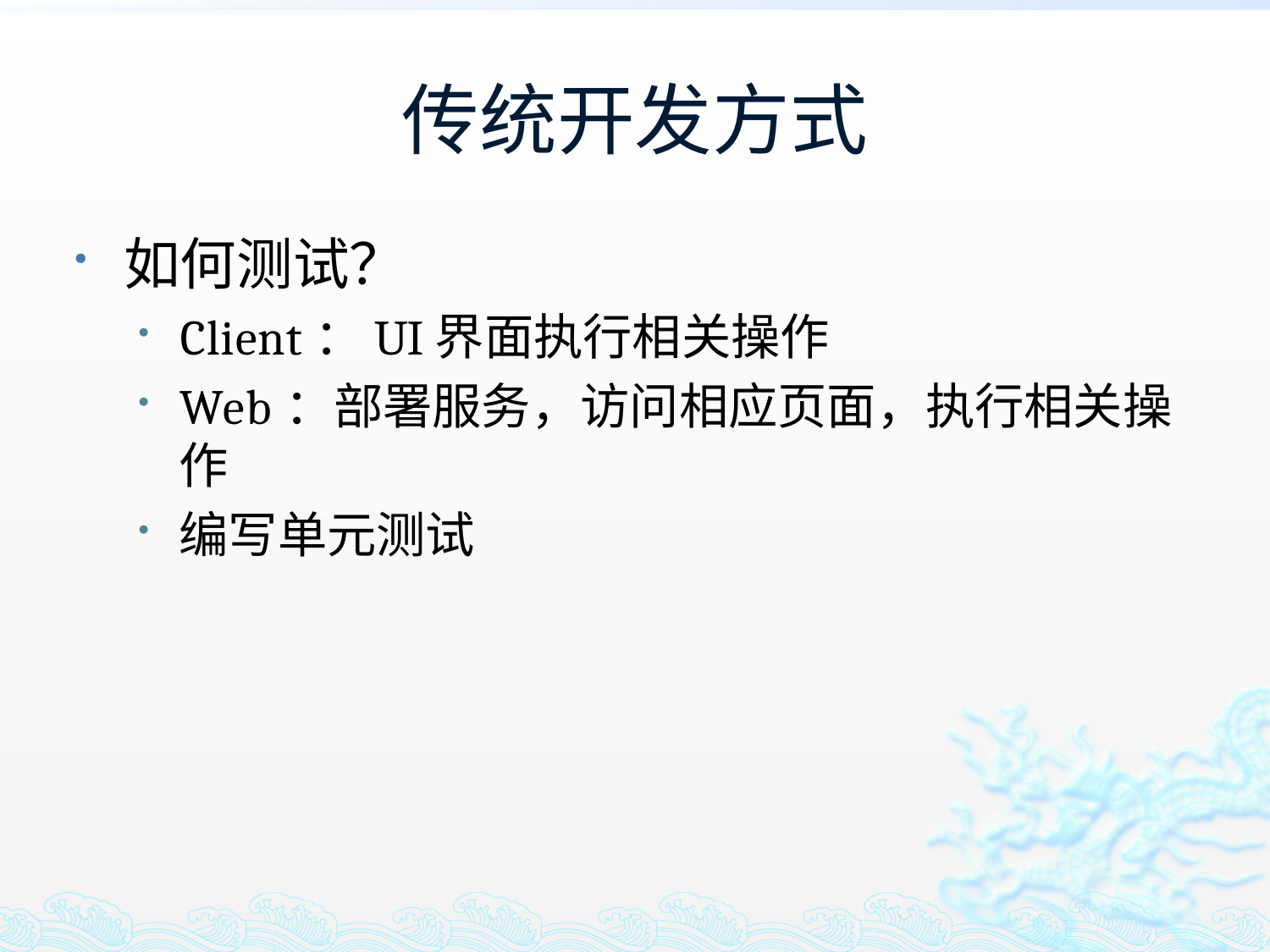

# 传统开发方式
如何测试？
Client：UI界面执行相关操作
Web：部署服务，访问相应页面，执行相关操作
编写单元测试